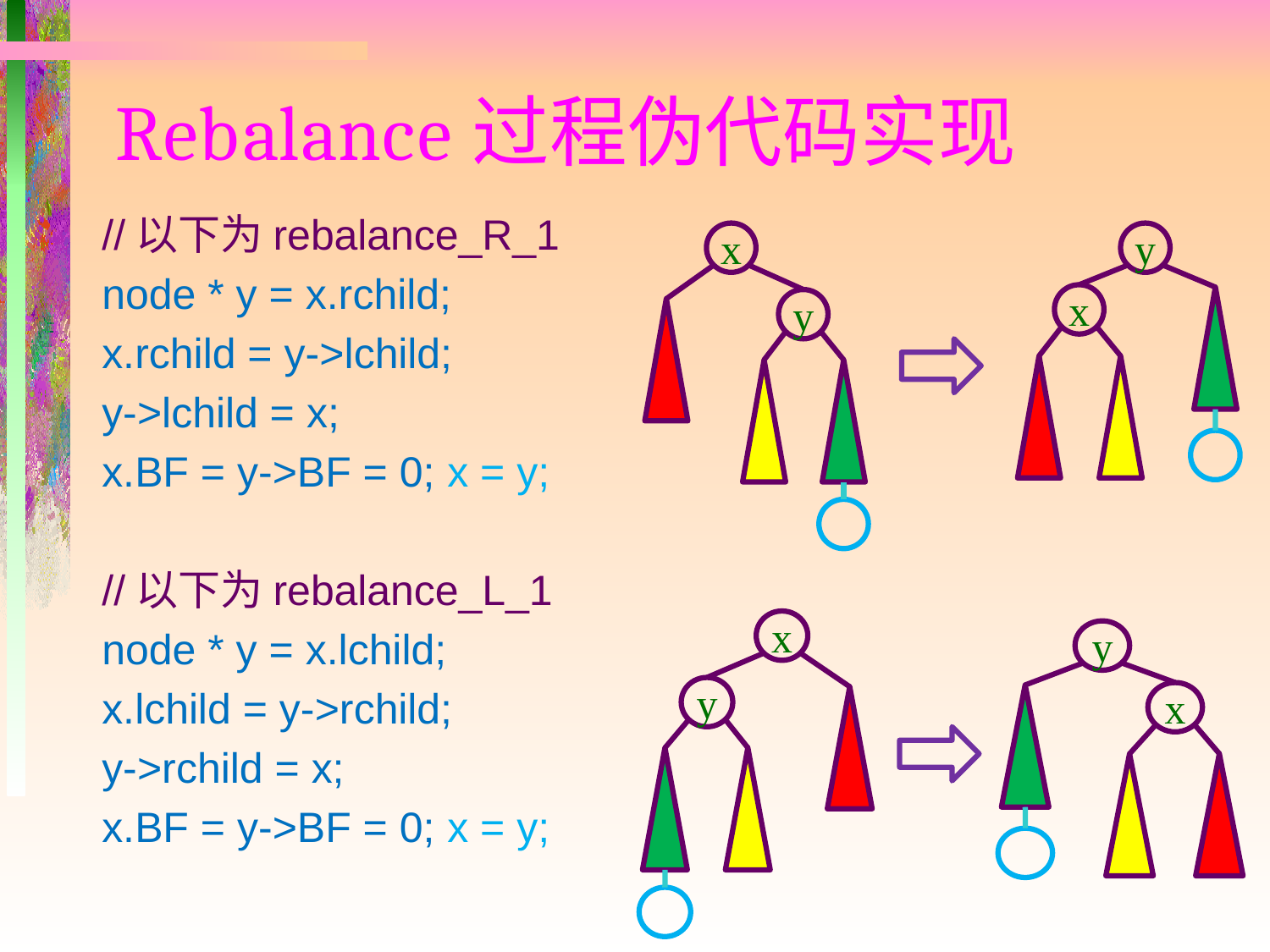

# Rebalance过程伪代码实现
//以下为rebalance_R_1
node * y = x.rchild;
x.rchild = y->lchild;
y->lchild = x;
x.BF = y->BF = 0; x = y;

//以下为rebalance_L_1
node * y = x.lchild;
x.lchild = y->rchild;
y->rchild = x;
x.BF = y->BF = 0; x = y;

x
y

y
x

x
y

y
x